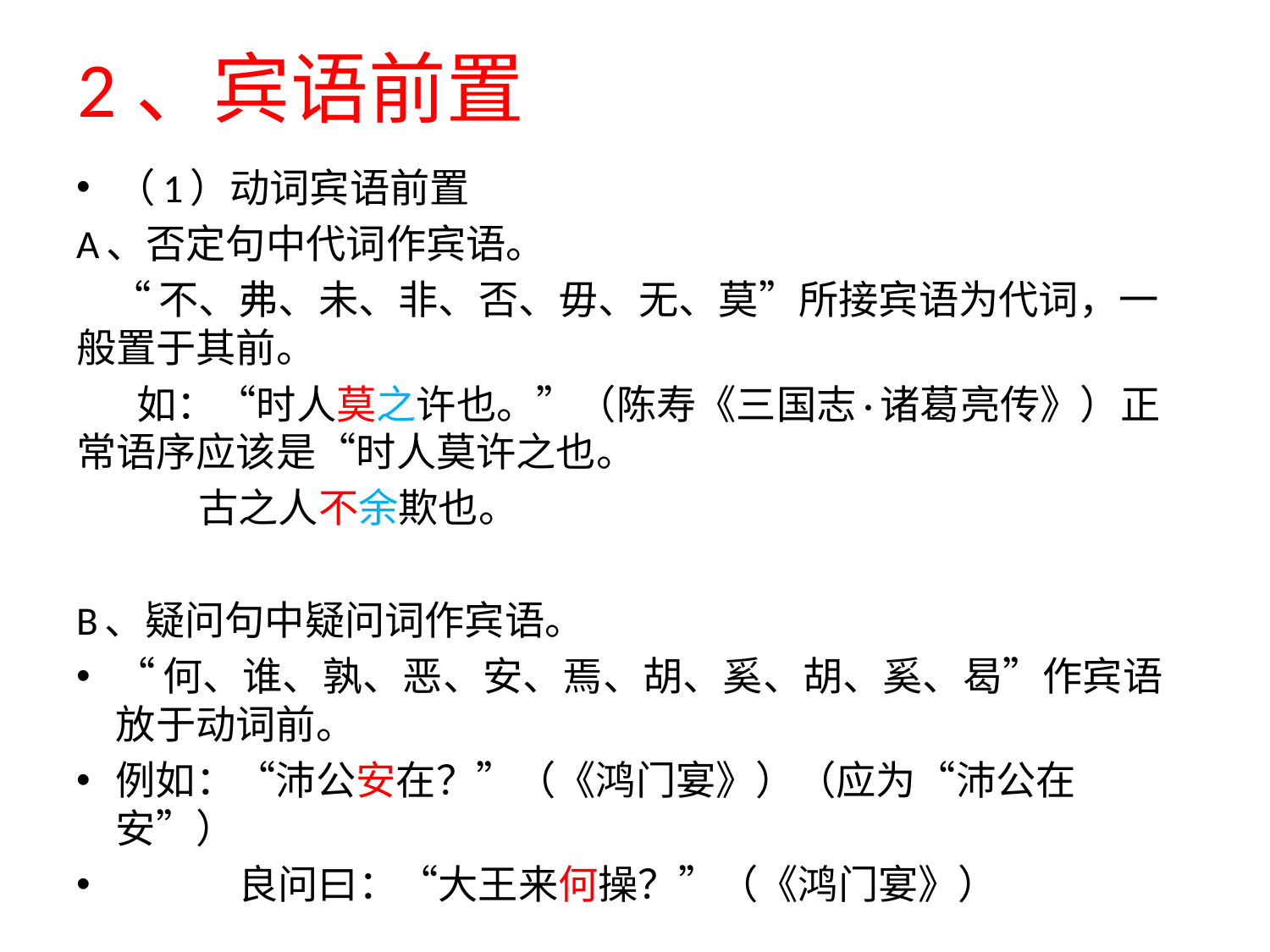

# 2、宾语前置
（1）动词宾语前置
A、否定句中代词作宾语。
    “不、弗、未、非、否、毋、无、莫”所接宾语为代词，一般置于其前。
      如：“时人莫之许也。”（陈寿《三国志·诸葛亮传》）正常语序应该是“时人莫许之也。
             古之人不余欺也。

B、疑问句中疑问词作宾语。
“何、谁、孰、恶、安、焉、胡、奚、胡、奚、曷”作宾语放于动词前。
例如：“沛公安在？”（《鸿门宴》）（应为“沛公在安”）
             良问曰：“大王来何操？”（《鸿门宴》）